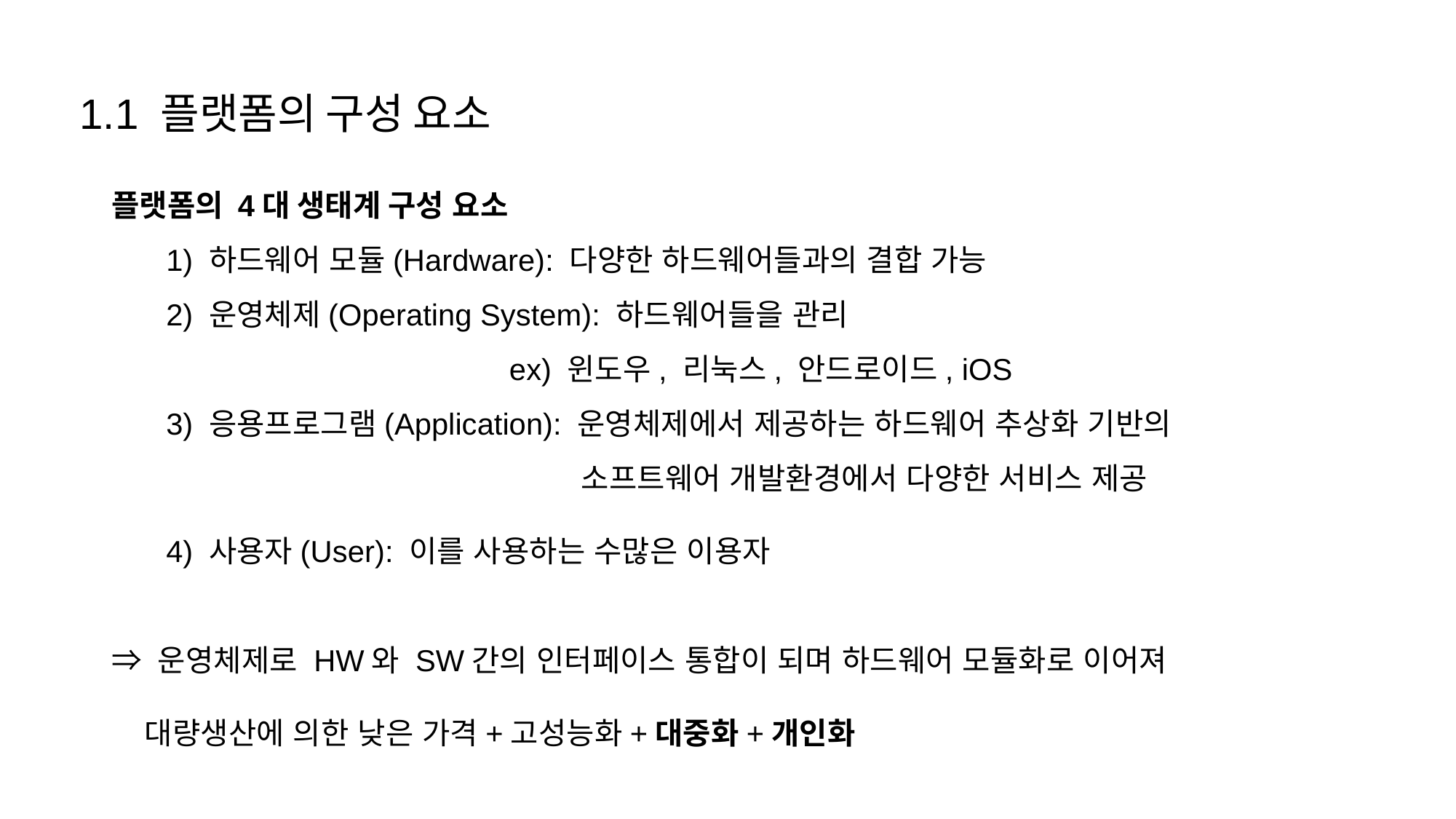

# 1.1 플랫폼의 구성 요소
플랫폼의 4대 생태계 구성 요소
1) 하드웨어 모듈(Hardware): 다양한 하드웨어들과의 결합 가능
2) 운영체제(Operating System): 하드웨어들을 관리
                                         ex) 윈도우, 리눅스, 안드로이드, iOS
3) 응용프로그램(Application): 운영체제에서 제공하는 하드웨어 추상화 기반의
 	 			   소프트웨어 개발환경에서 다양한 서비스 제공
4) 사용자(User): 이를 사용하는 수많은 이용자

⇒ 운영체제로 HW와 SW간의 인터페이스 통합이 되며 하드웨어 모듈화로 이어져
   대량생산에 의한 낮은 가격+고성능화+대중화+개인화